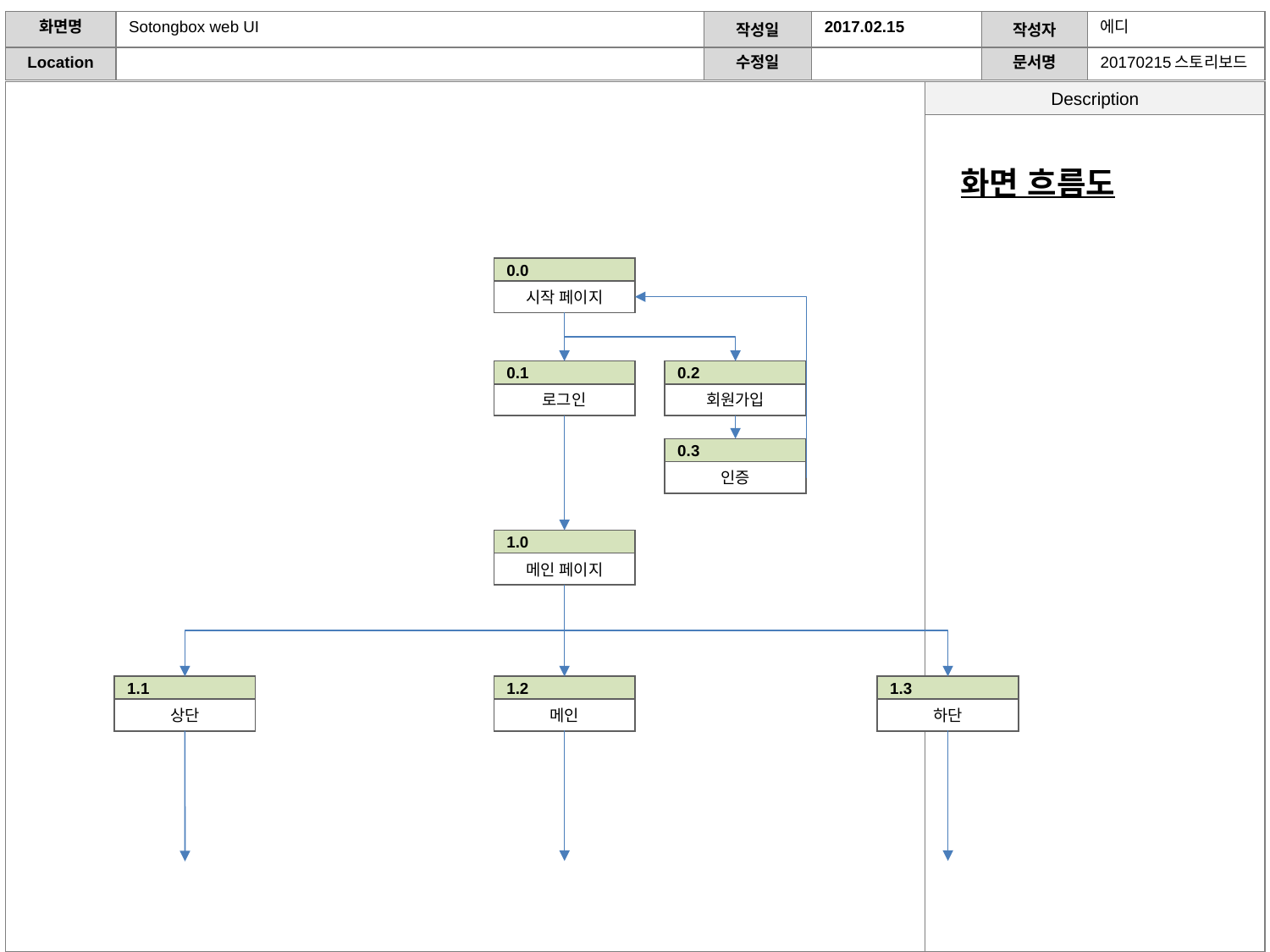

화면 흐름도
0.0
시작 페이지
0.2
회원가입
0.1
로그인
0.3
인증
1.0
메인 페이지
1.1
상단
1.2
메인
1.3
하단